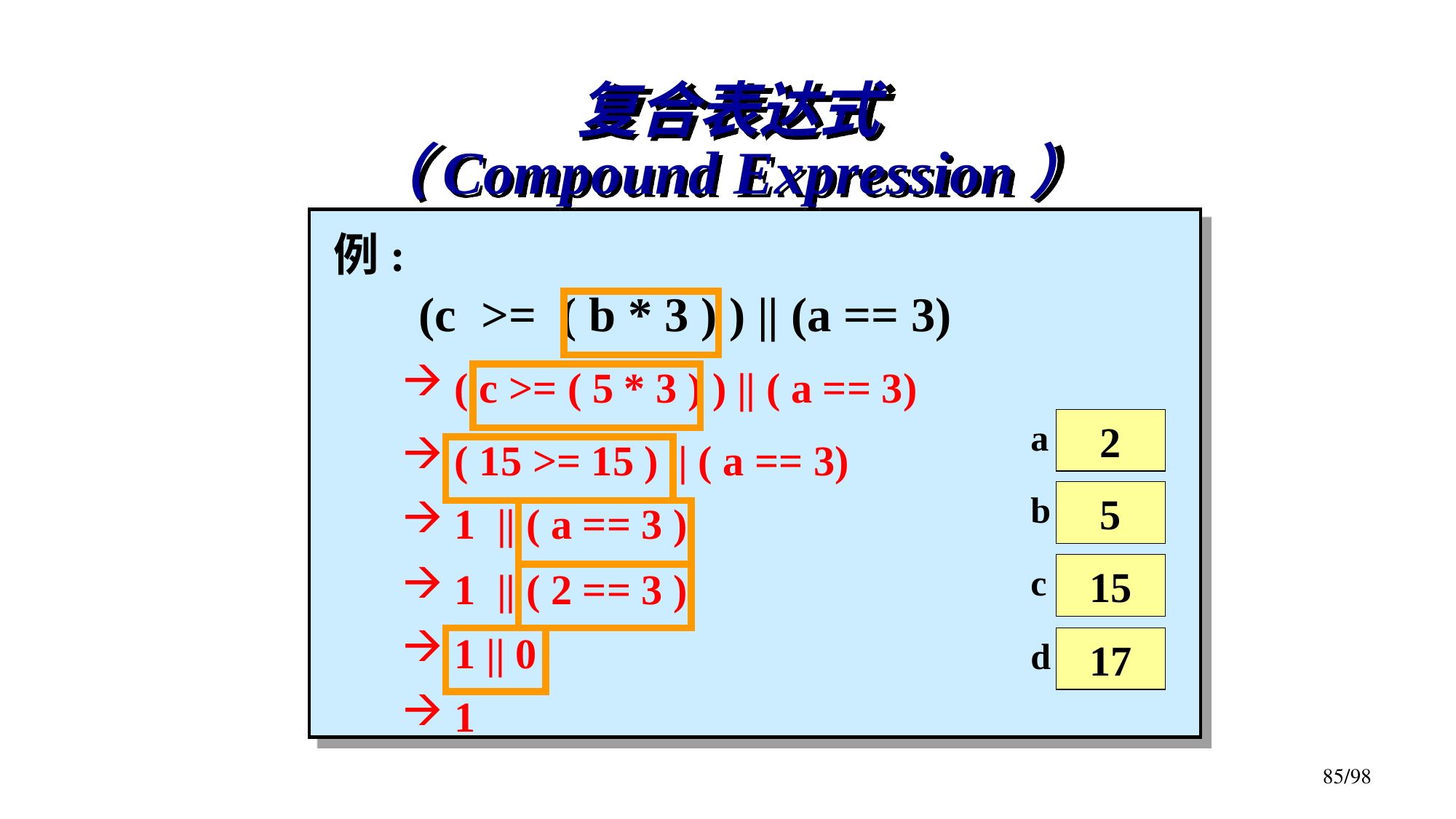

复合表达式
（Compound Expression）
例:
       (c  >=  ( b * 3 ) ) || (a == 3)

 ( c >= ( 5 * 3 ) ) || ( a == 3)

a
2
 ( 15 >= 15 ) || ( a == 3)

b
5
 1  || ( a == 3 )

c
15
 1  || ( 2 == 3 )

 1 || 0

d
17
 1